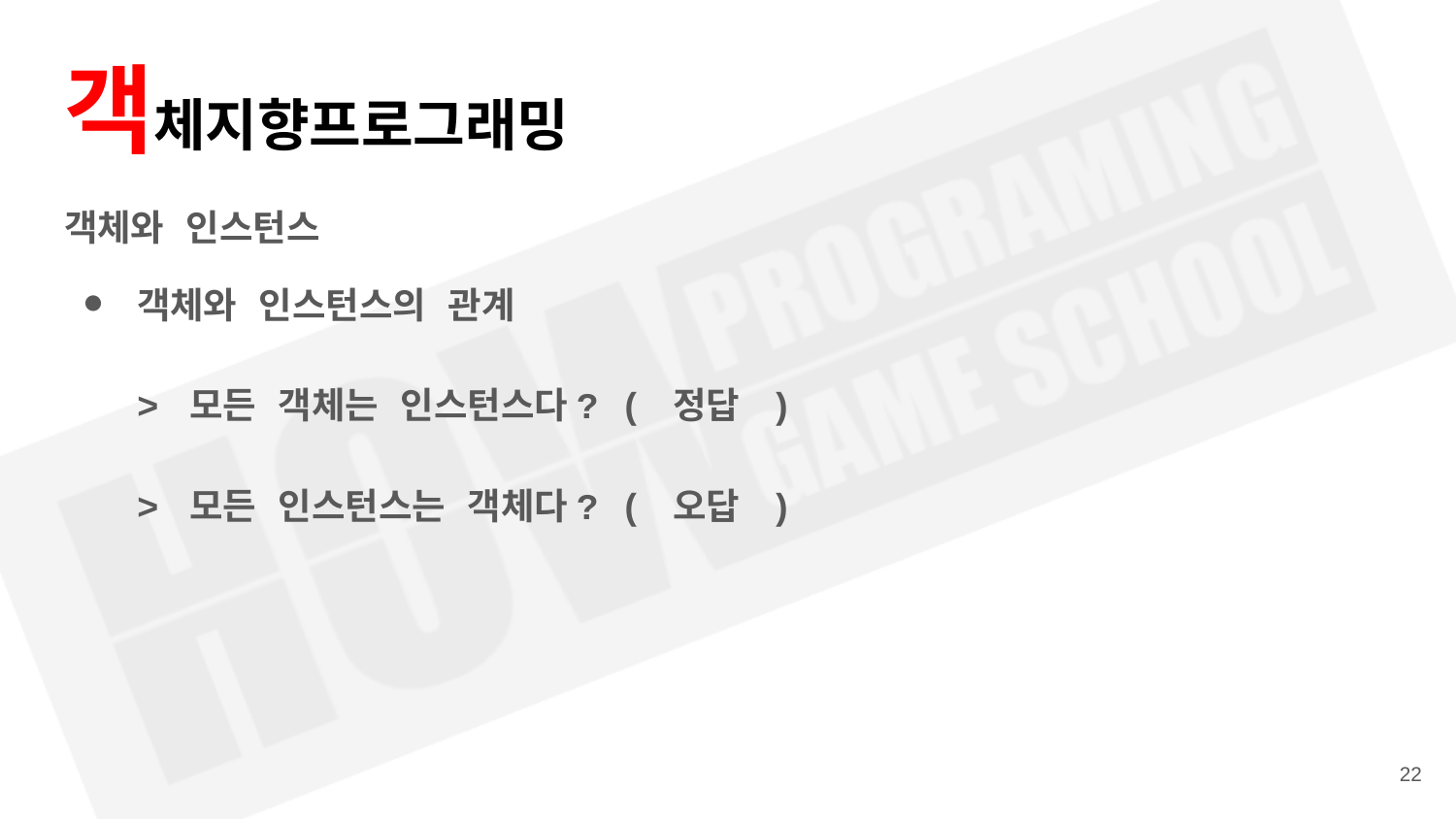

# 객체지향프로그래밍
객체와 인스턴스
객체와 인스턴스의 관계
> 모든 객체는 인스턴스다? ( 정답 )
> 모든 인스턴스는 객체다? ( 오답 )
22